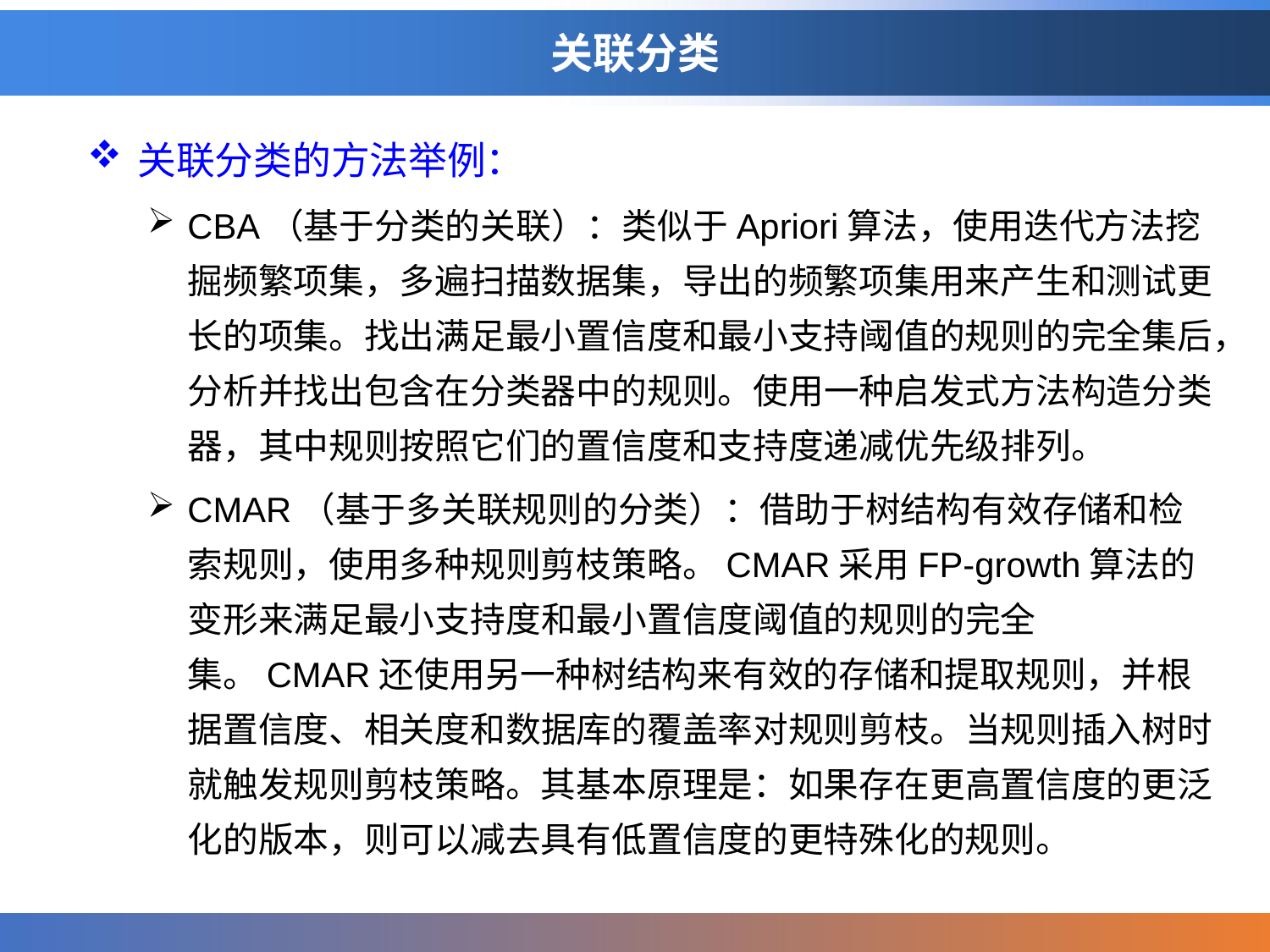

# 关联分类
关联分类的方法举例：
CBA（基于分类的关联）：类似于Apriori算法，使用迭代方法挖掘频繁项集，多遍扫描数据集，导出的频繁项集用来产生和测试更长的项集。找出满足最小置信度和最小支持阈值的规则的完全集后，分析并找出包含在分类器中的规则。使用一种启发式方法构造分类器，其中规则按照它们的置信度和支持度递减优先级排列。
CMAR（基于多关联规则的分类）：借助于树结构有效存储和检索规则，使用多种规则剪枝策略。CMAR采用FP-growth算法的变形来满足最小支持度和最小置信度阈值的规则的完全集。CMAR还使用另一种树结构来有效的存储和提取规则，并根据置信度、相关度和数据库的覆盖率对规则剪枝。当规则插入树时就触发规则剪枝策略。其基本原理是：如果存在更高置信度的更泛化的版本，则可以减去具有低置信度的更特殊化的规则。